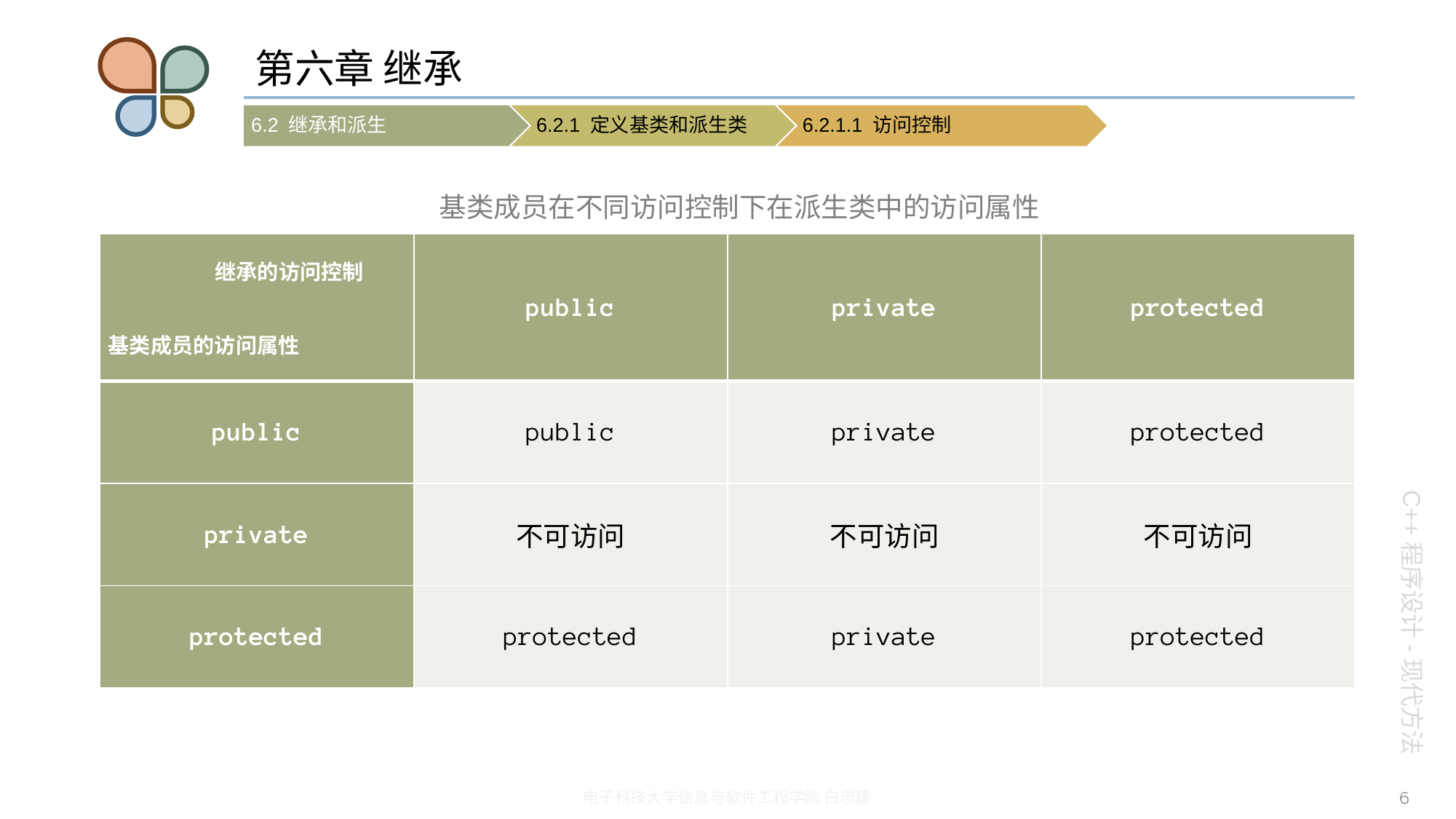

# 第六章 继承
6.2 继承和派生
6.2.1 定义基类和派生类
6.2.1.1 访问控制
基类成员在不同访问控制下在派生类中的访问属性
| 继承的访问控制 基类成员的访问属性 | public | private | protected |
| --- | --- | --- | --- |
| public | public | private | protected |
| private | 不可访问 | 不可访问 | 不可访问 |
| protected | protected | private | protected |
6